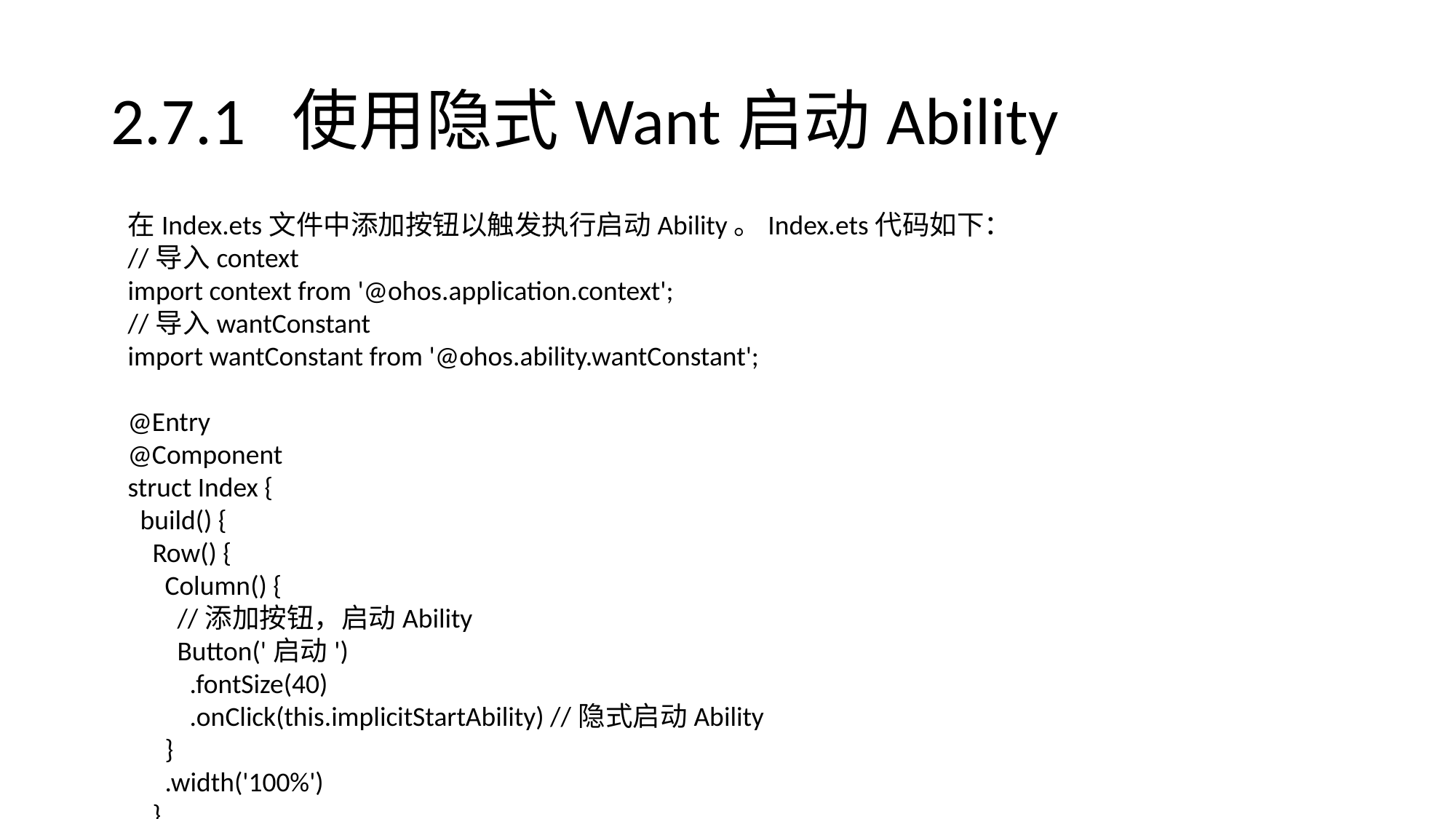

# 2.7.1  使用隐式Want启动Ability
在Index.ets文件中添加按钮以触发执行启动Ability。Index.ets代码如下：
//导入context
import context from '@ohos.application.context';
//导入wantConstant
import wantConstant from '@ohos.ability.wantConstant';

@Entry
@Component
struct Index {
  build() {
    Row() {
      Column() {
        //添加按钮，启动Ability
        Button('启动')
          .fontSize(40)
          .onClick(this.implicitStartAbility) //隐式启动Ability
      }
      .width('100%')
    }
    .height('100%')
  }